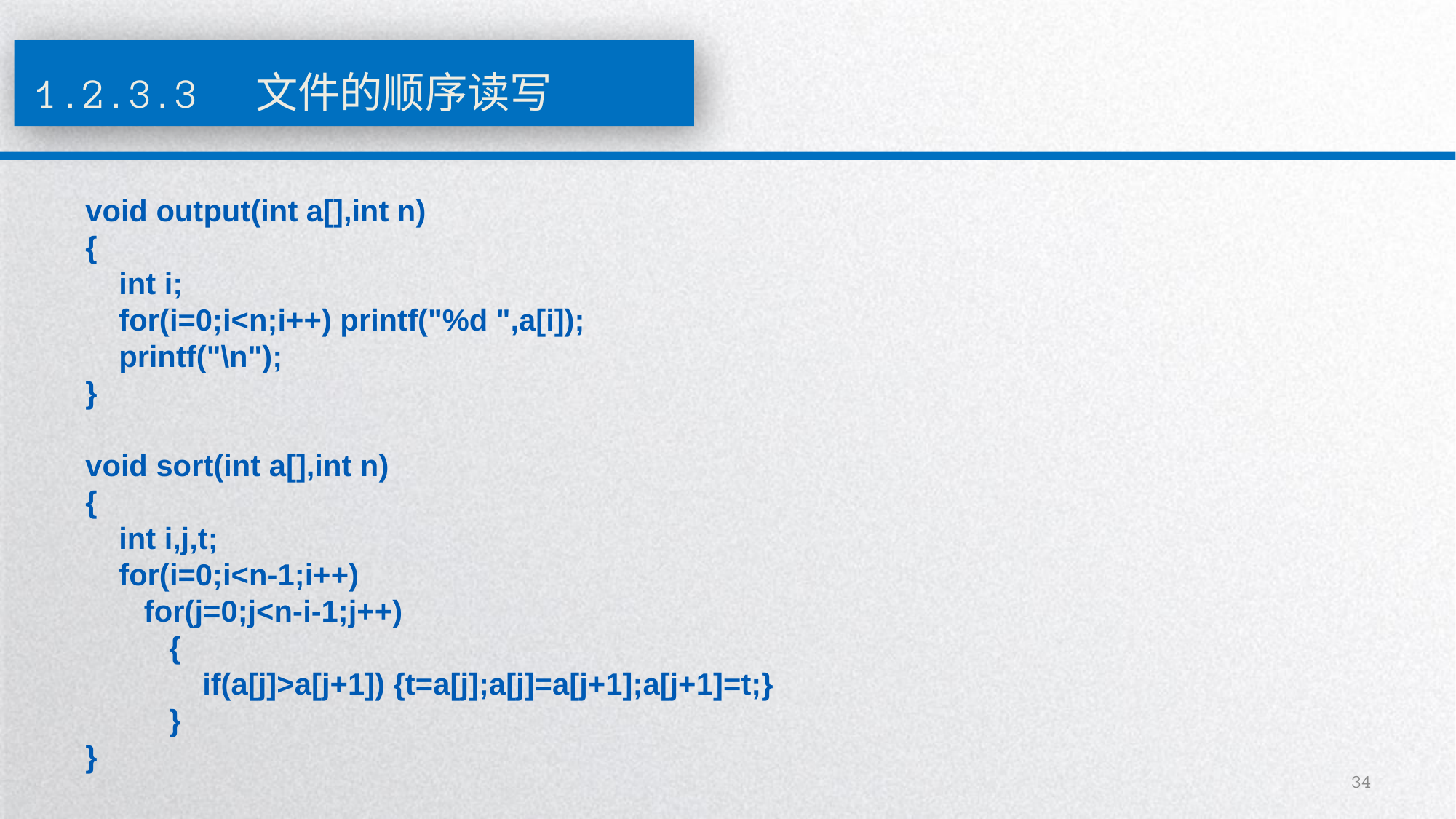

1.2.3.3  文件的顺序读写
void output(int a[],int n)
{
    int i;
    for(i=0;i<n;i++) printf("%d ",a[i]);
    printf("\n");
}

void sort(int a[],int n)
{
    int i,j,t;
    for(i=0;i<n-1;i++)
       for(j=0;j<n-i-1;j++)
          {
              if(a[j]>a[j+1]) {t=a[j];a[j]=a[j+1];a[j+1]=t;}
          }
}
34